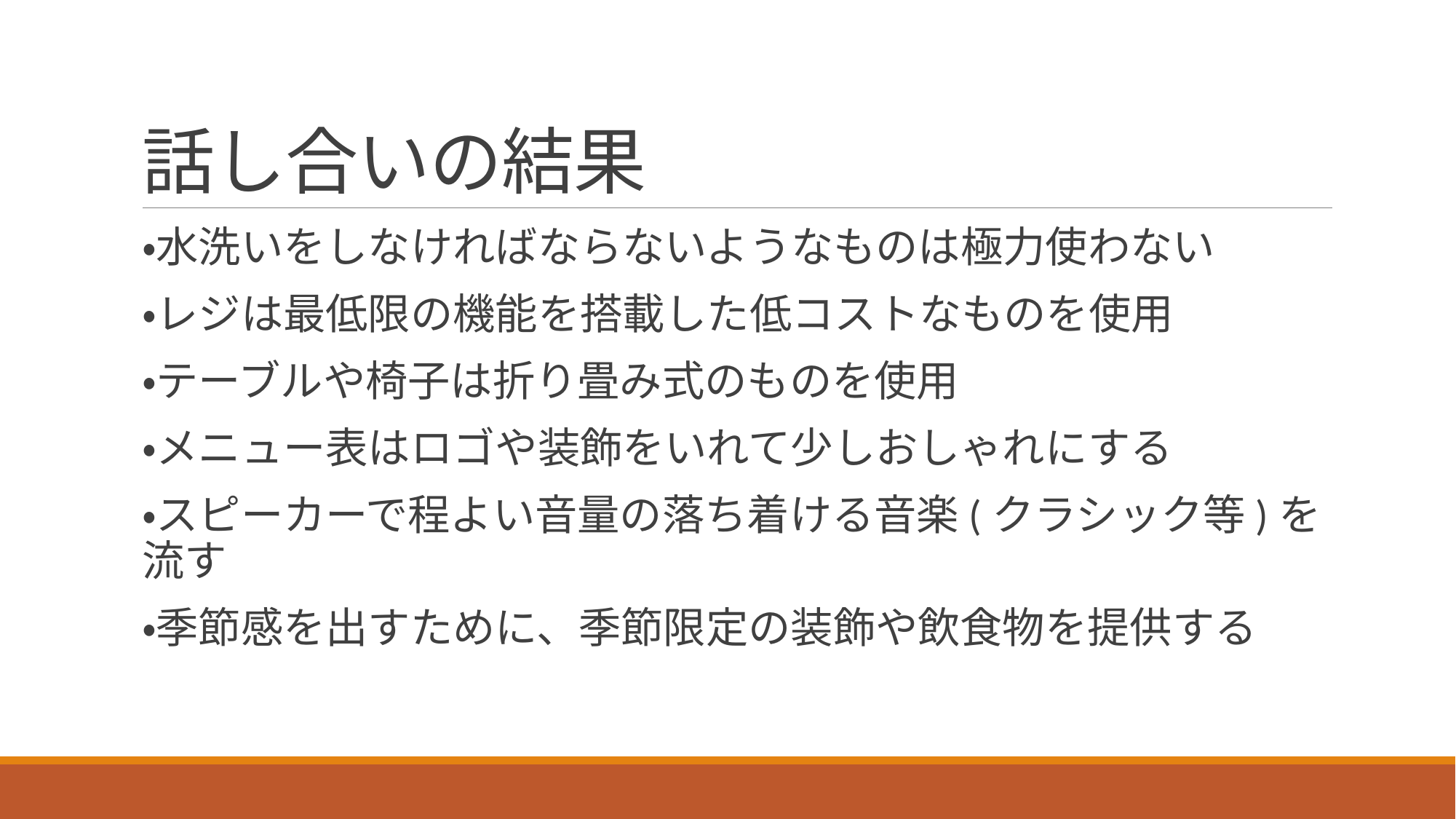

# 話し合いの結果
・水洗いをしなければならないようなものは極力使わない
・レジは最低限の機能を搭載した低コストなものを使用
・テーブルや椅子は折り畳み式のものを使用
・メニュー表はロゴや装飾をいれて少しおしゃれにする
・スピーカーで程よい音量の落ち着ける音楽(クラシック等)を流す
・季節感を出すために、季節限定の装飾や飲食物を提供する